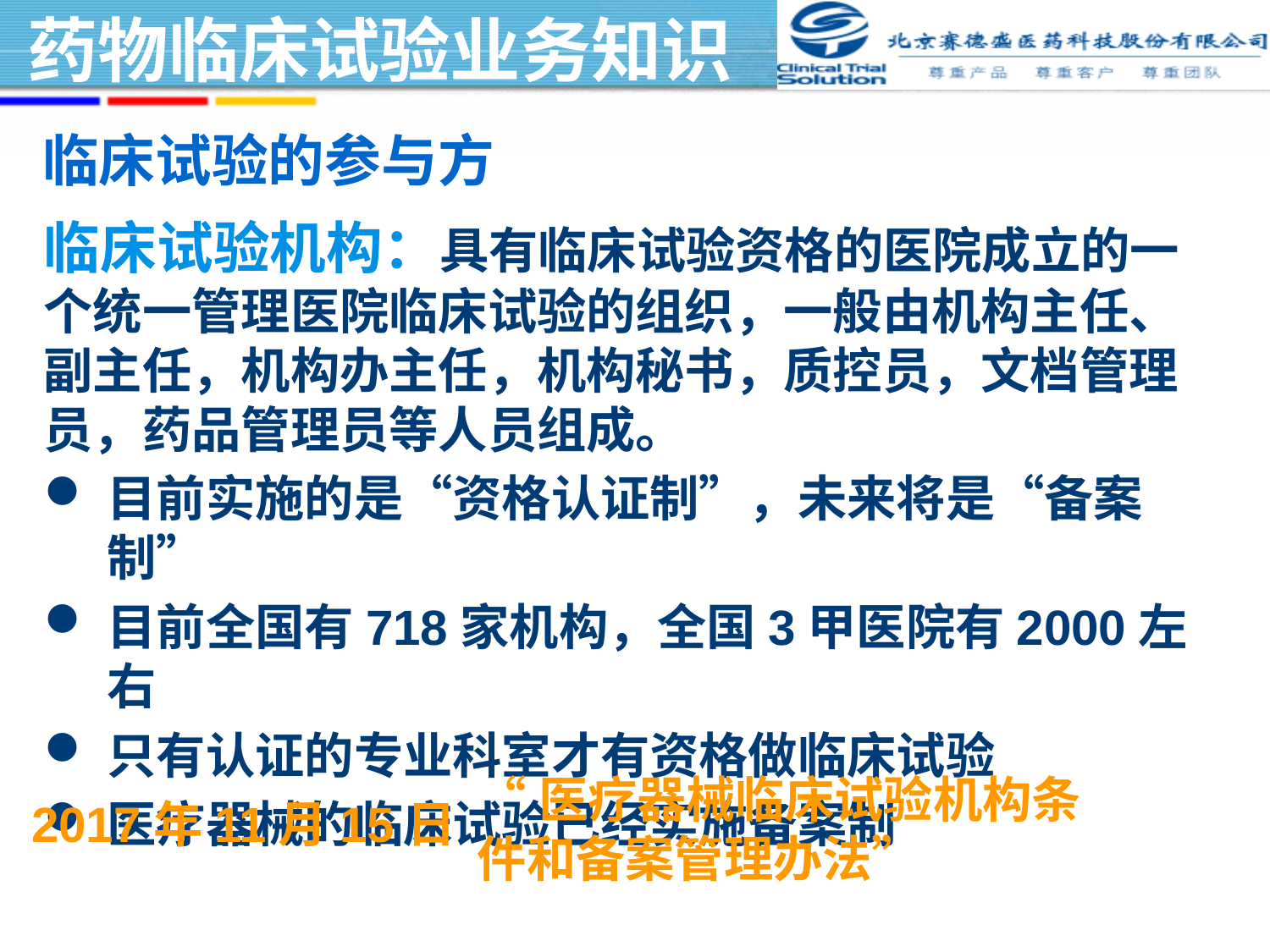

临床试验的参与方
临床试验机构：具有临床试验资格的医院成立的一个统一管理医院临床试验的组织，一般由机构主任、副主任，机构办主任，机构秘书，质控员，文档管理员，药品管理员等人员组成。
目前实施的是“资格认证制”，未来将是“备案制”
目前全国有718家机构，全国3甲医院有2000左右
只有认证的专业科室才有资格做临床试验
医疗器械的临床试验已经实施备案制
“医疗器械临床试验机构条件和备案管理办法”
2017年11月15日